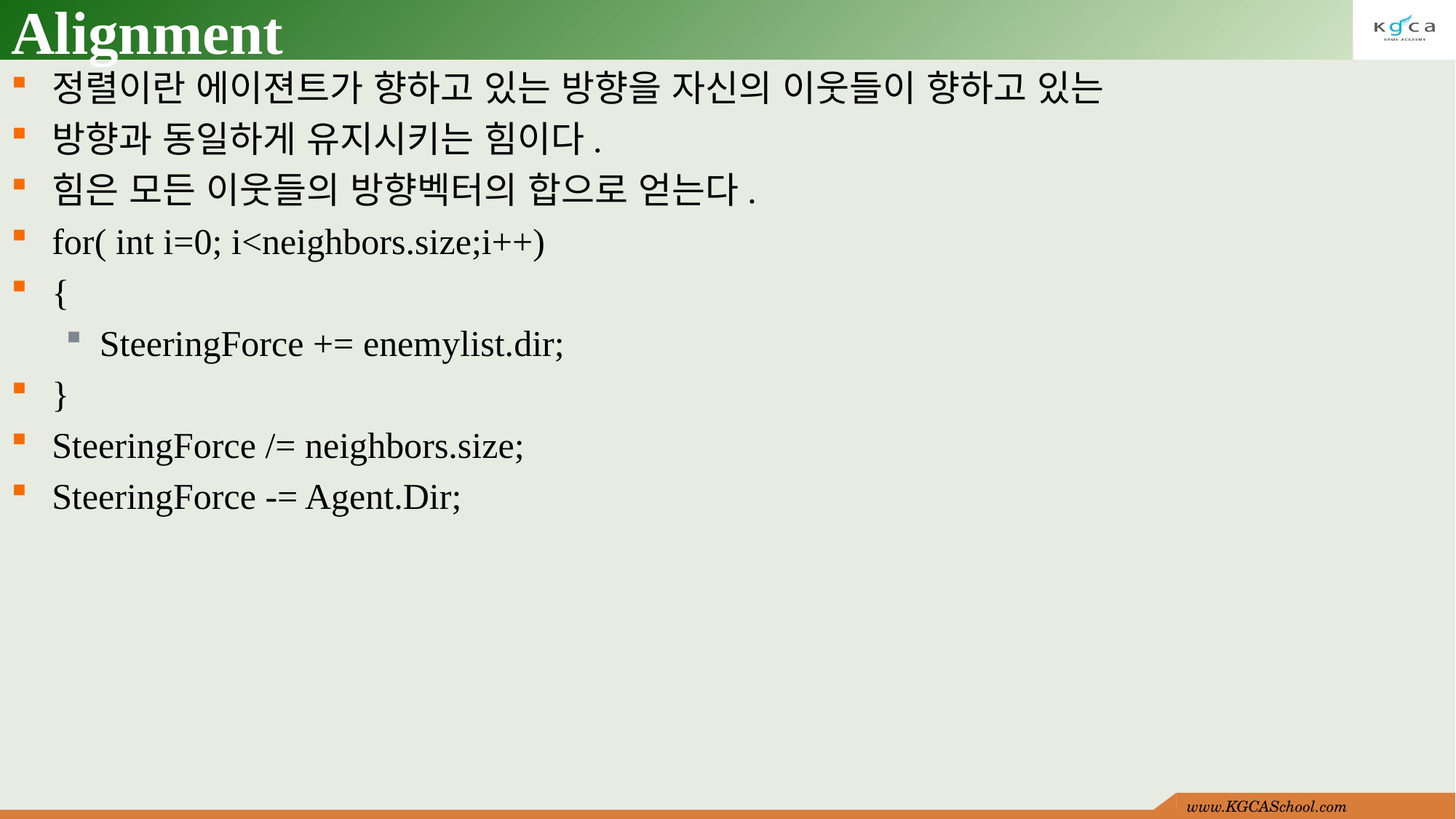

# Alignment
정렬이란 에이젼트가 향하고 있는 방향을 자신의 이웃들이 향하고 있는
방향과 동일하게 유지시키는 힘이다.
힘은 모든 이웃들의 방향벡터의 합으로 얻는다.
for( int i=0; i<neighbors.size;i++)
{
SteeringForce += enemylist.dir;
}
SteeringForce /= neighbors.size;
SteeringForce -= Agent.Dir;